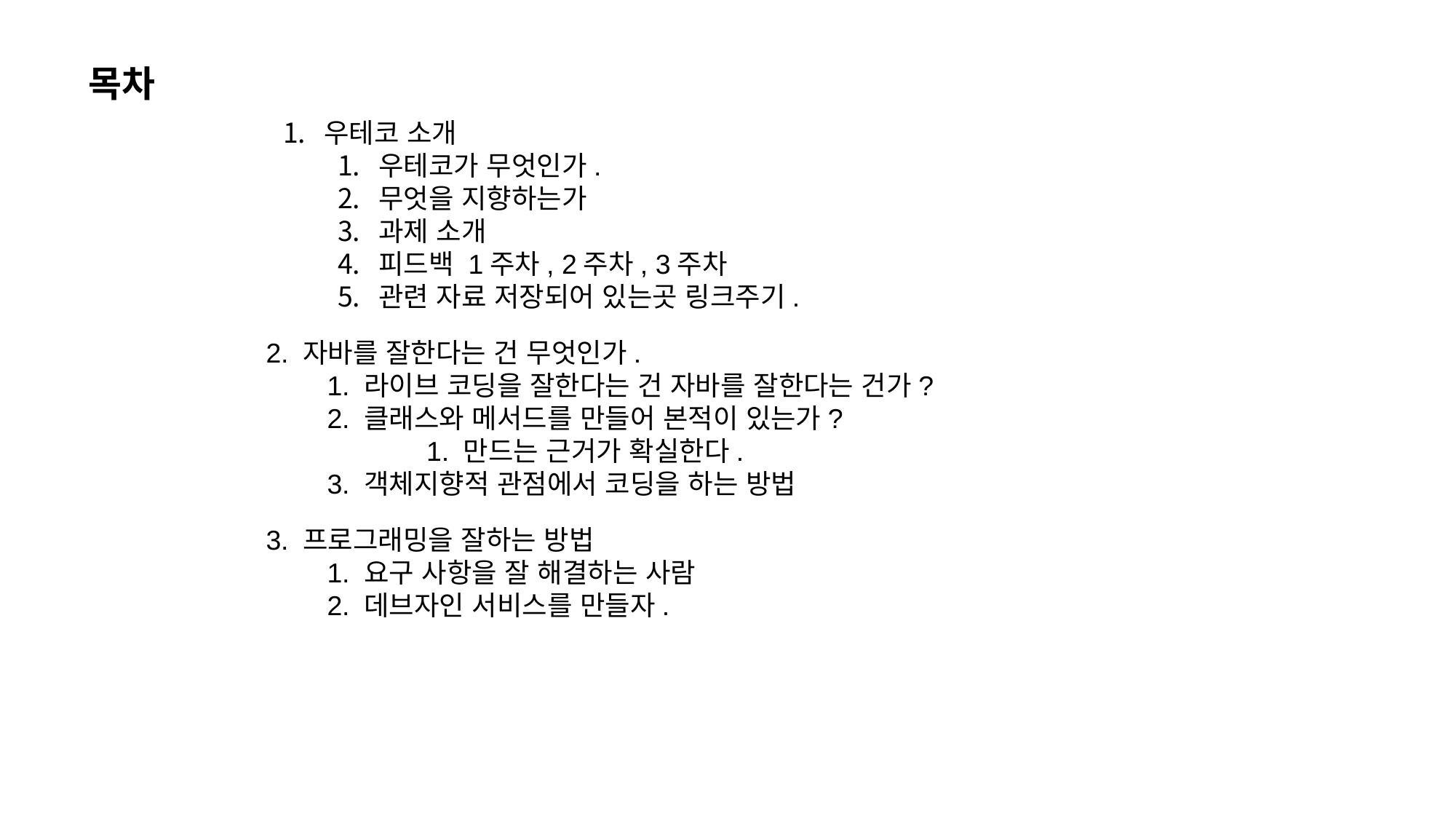

목차
우테코 소개
우테코가 무엇인가.
무엇을 지향하는가
과제 소개
피드백 1주차, 2주차, 3주차
관련 자료 저장되어 있는곳 링크주기.
2. 자바를 잘한다는 건 무엇인가.
        1. 라이브 코딩을 잘한다는 건 자바를 잘한다는 건가?
        2. 클래스와 메서드를 만들어 본적이 있는가?
                     1. 만드는 근거가 확실한다.
        3. 객체지향적 관점에서 코딩을 하는 방법
3. 프로그래밍을 잘하는 방법
        1. 요구 사항을 잘 해결하는 사람
        2. 데브자인 서비스를 만들자.